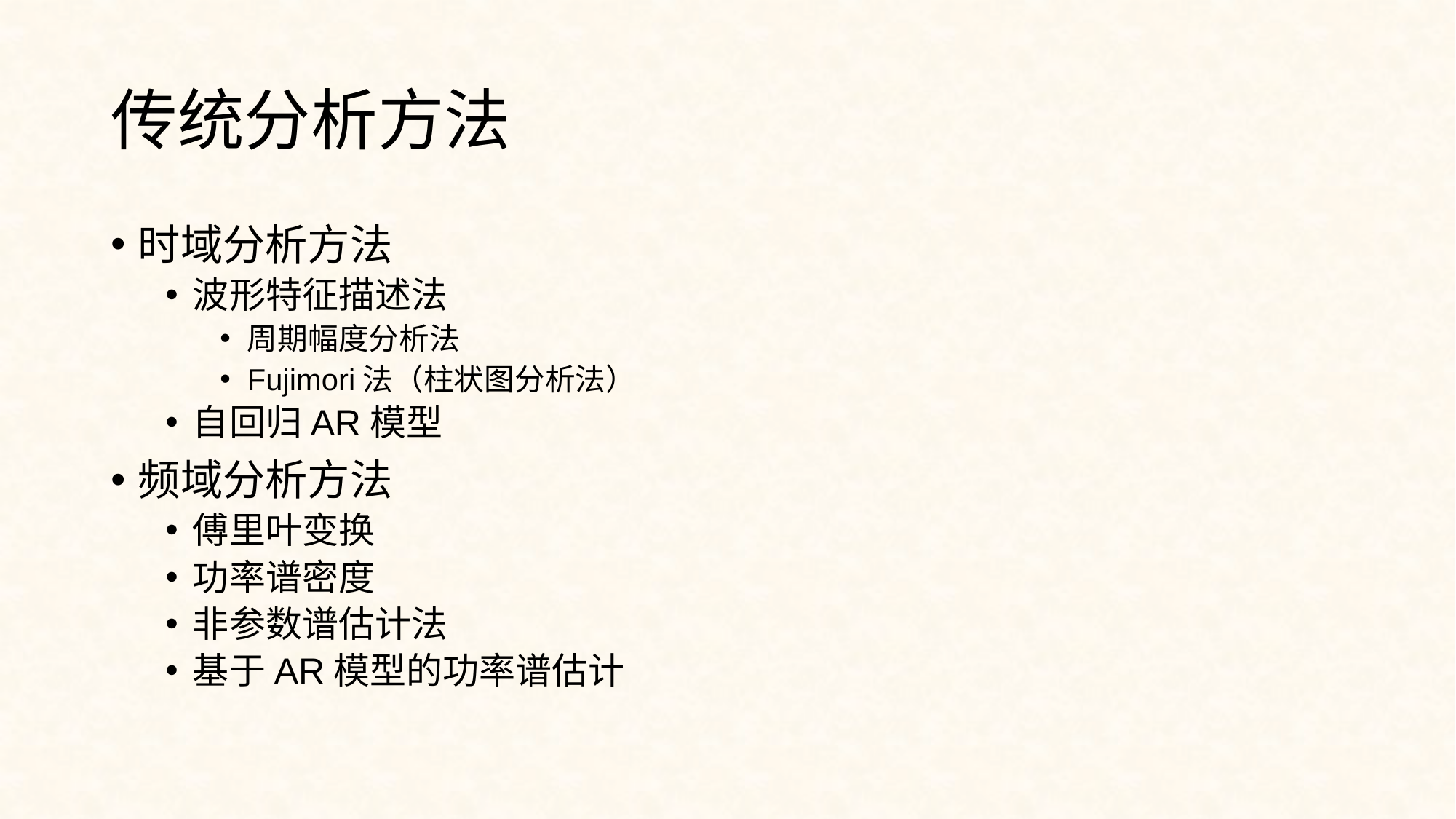

# 传统分析方法
时域分析方法
波形特征描述法
周期幅度分析法
Fujimori法（柱状图分析法）
自回归AR模型
频域分析方法
傅里叶变换
功率谱密度
非参数谱估计法
基于AR模型的功率谱估计